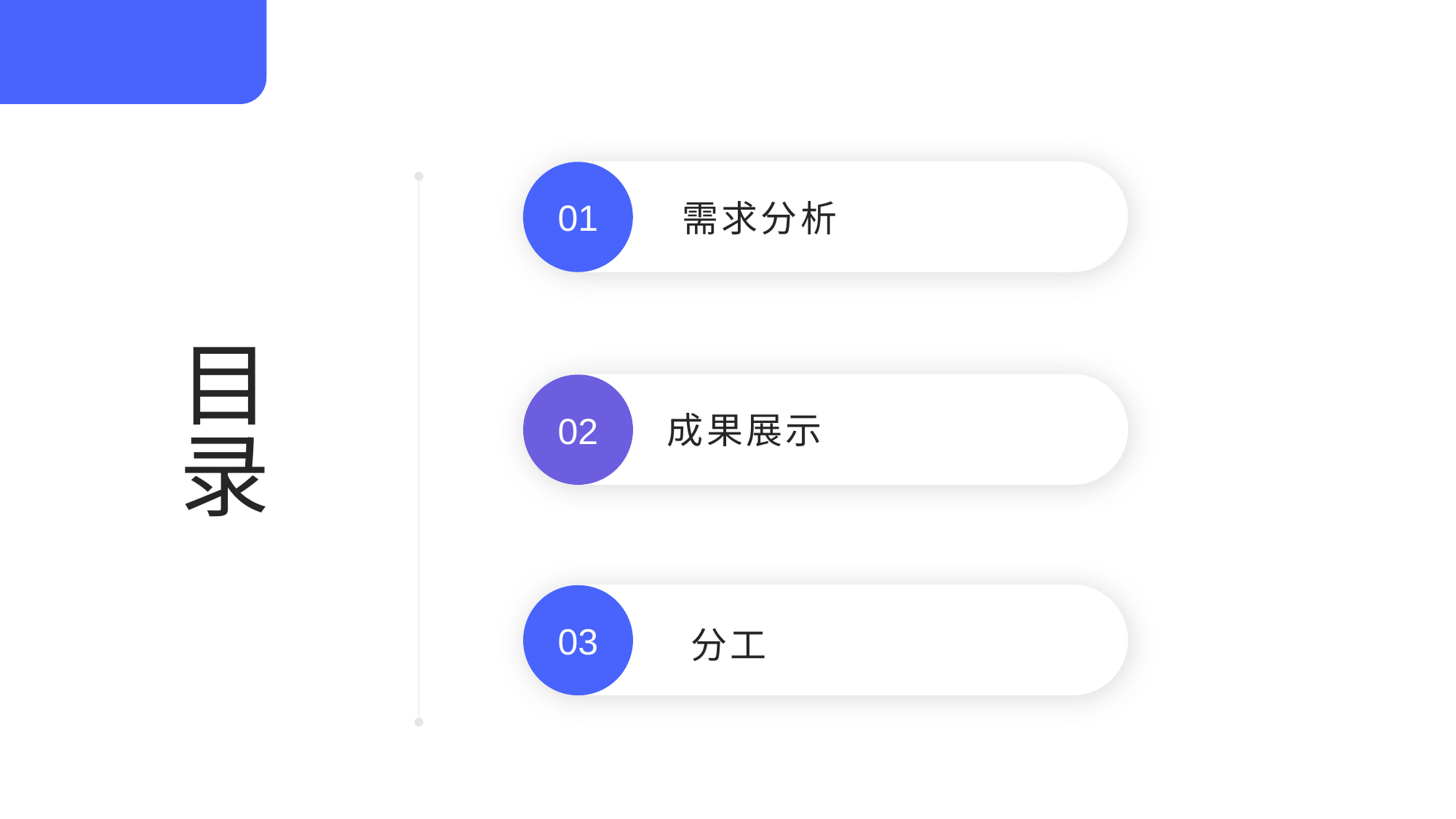

01
需求分析
目录
成果展示

02

03
分工